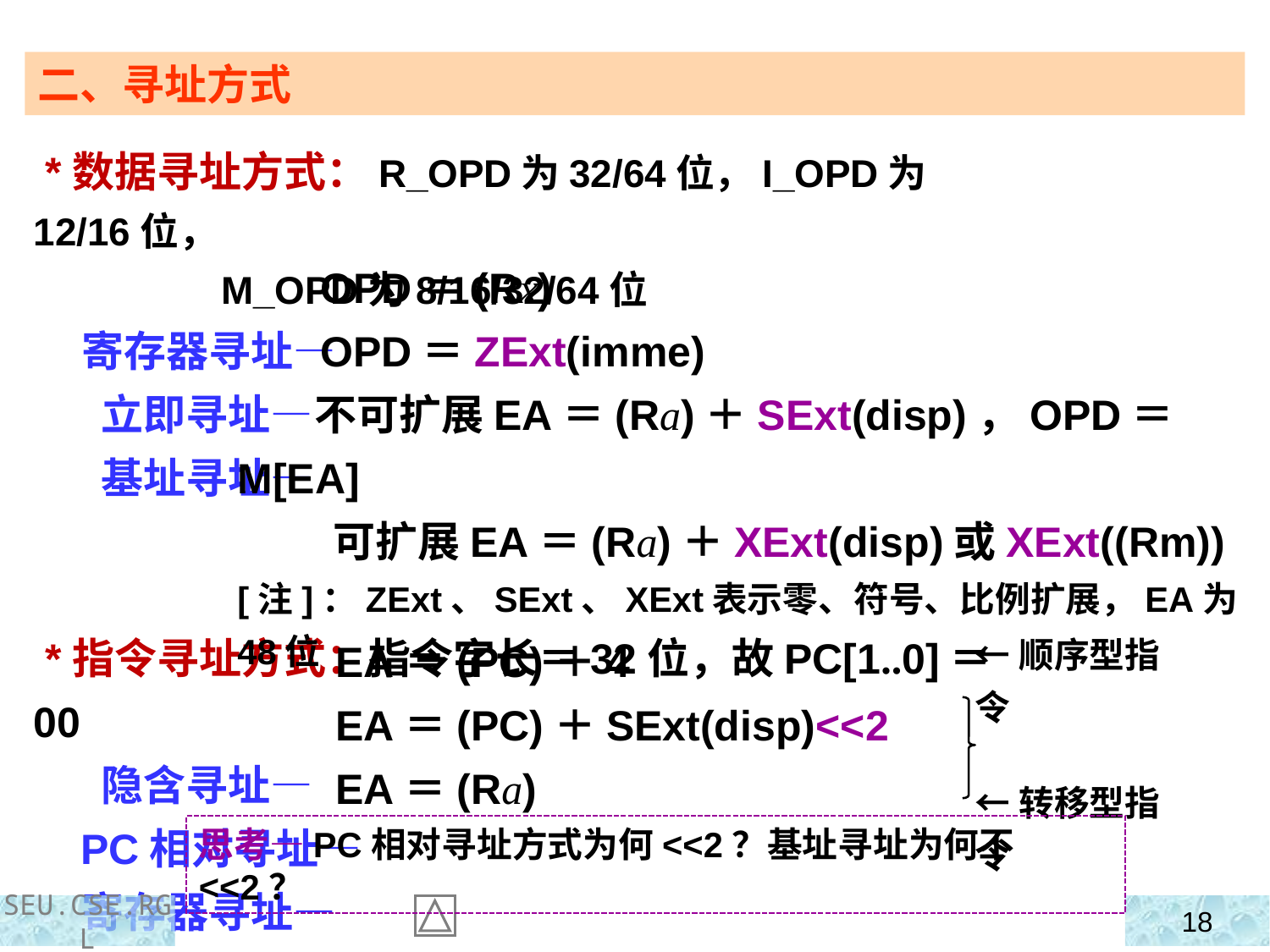

二、寻址方式
 *数据寻址方式：R_OPD为32/64位，I_OPD为12/16位，
                  M_OPD为8/16/32/64位
    寄存器寻址—
      立即寻址—
      基址寻址—

 *指令寻址方式：指令字长＝32位，故PC[1..0]＝00
      隐含寻址—
    PC相对寻址—
    寄存器寻址—
       OPD＝(Rx)
       OPD＝ZExt(imme)
       不可扩展EA＝(Ra)＋SExt(disp)，OPD＝M[EA]
         可扩展EA＝(Ra)＋XExt(disp)或XExt((Rm))
[注]：ZExt、SExt、XExt表示零、符号、比例扩展，EA为48位
     EA＝(PC)＋4
     EA＝(PC)＋SExt(disp)<<2
     EA＝(Ra)
←顺序型指令

←转移型指令

思考—PC相对寻址方式为何<<2？基址寻址为何不<<2？
SEU.CSE.RGL
18